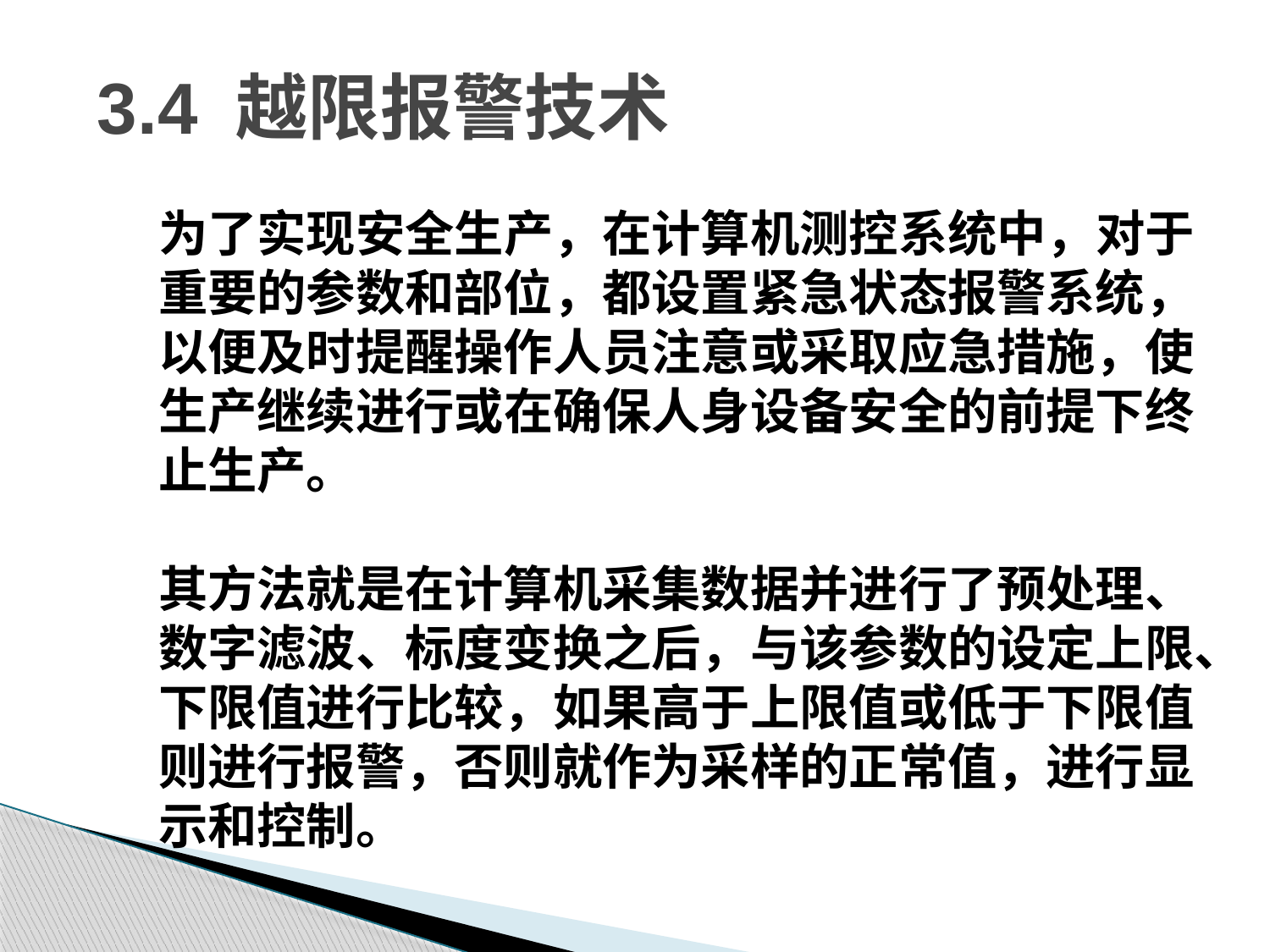

# 3.4 越限报警技术
	为了实现安全生产，在计算机测控系统中，对于重要的参数和部位，都设置紧急状态报警系统，以便及时提醒操作人员注意或采取应急措施，使生产继续进行或在确保人身设备安全的前提下终止生产。

	其方法就是在计算机采集数据并进行了预处理、数字滤波、标度变换之后，与该参数的设定上限、下限值进行比较，如果高于上限值或低于下限值则进行报警，否则就作为采样的正常值，进行显示和控制。